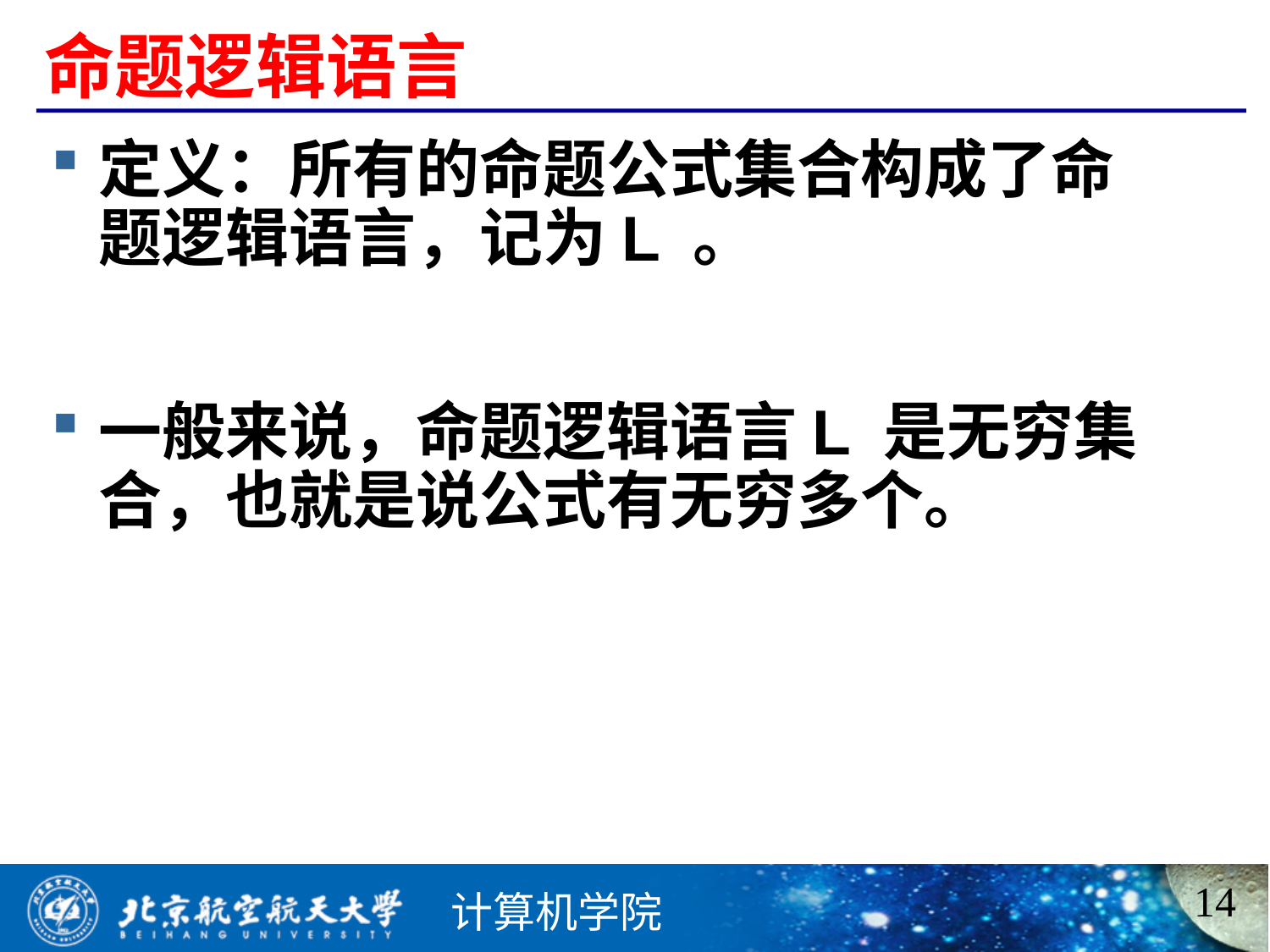

# 命题逻辑语言
定义：所有的命题公式集合构成了命题逻辑语言，记为L 。

一般来说，命题逻辑语言L 是无穷集合，也就是说公式有无穷多个。